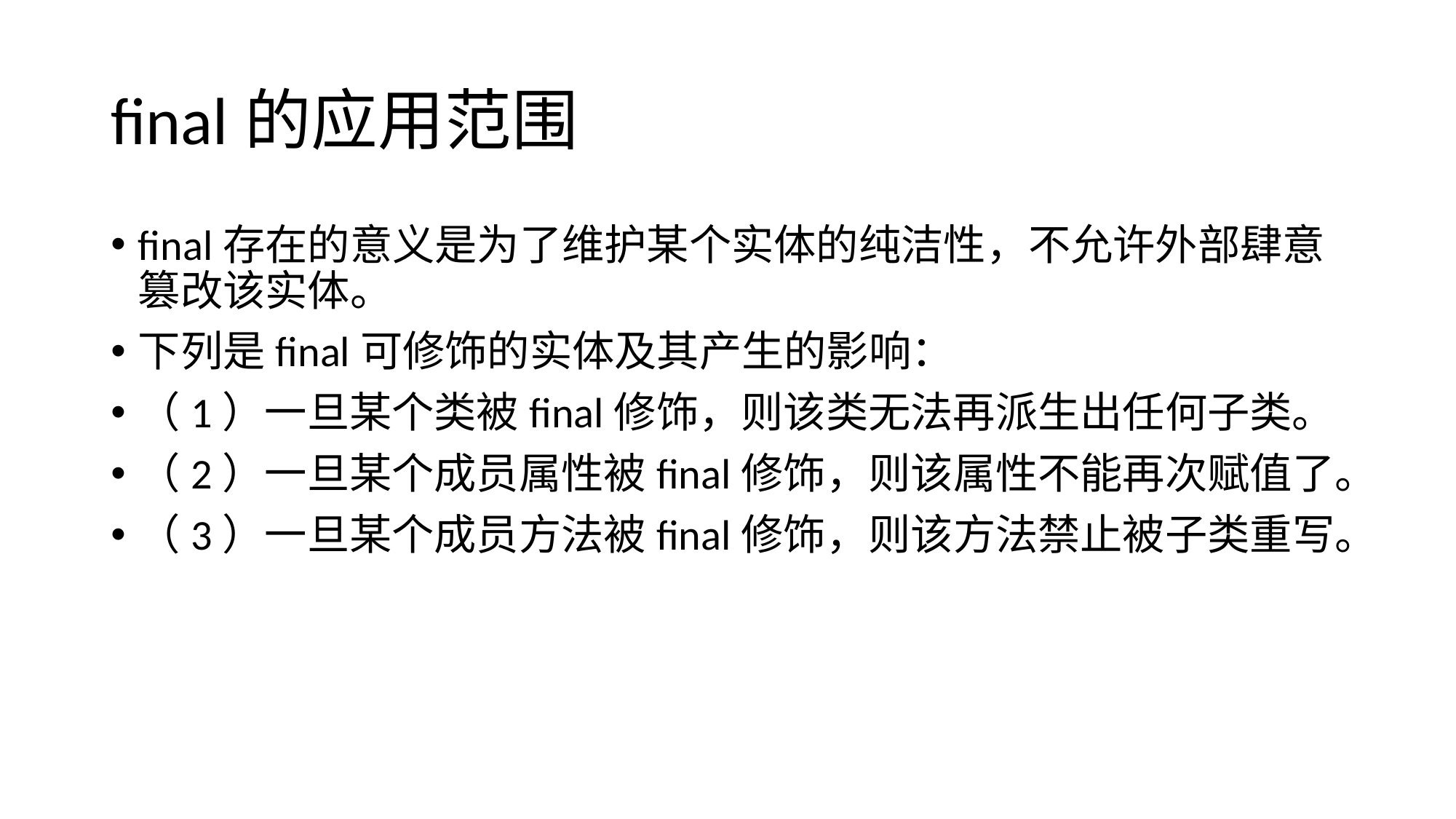

# final的应用范围
final存在的意义是为了维护某个实体的纯洁性，不允许外部肆意篡改该实体。
下列是final可修饰的实体及其产生的影响：
（1）一旦某个类被final修饰，则该类无法再派生出任何子类。
（2）一旦某个成员属性被final修饰，则该属性不能再次赋值了。
（3）一旦某个成员方法被final修饰，则该方法禁止被子类重写。